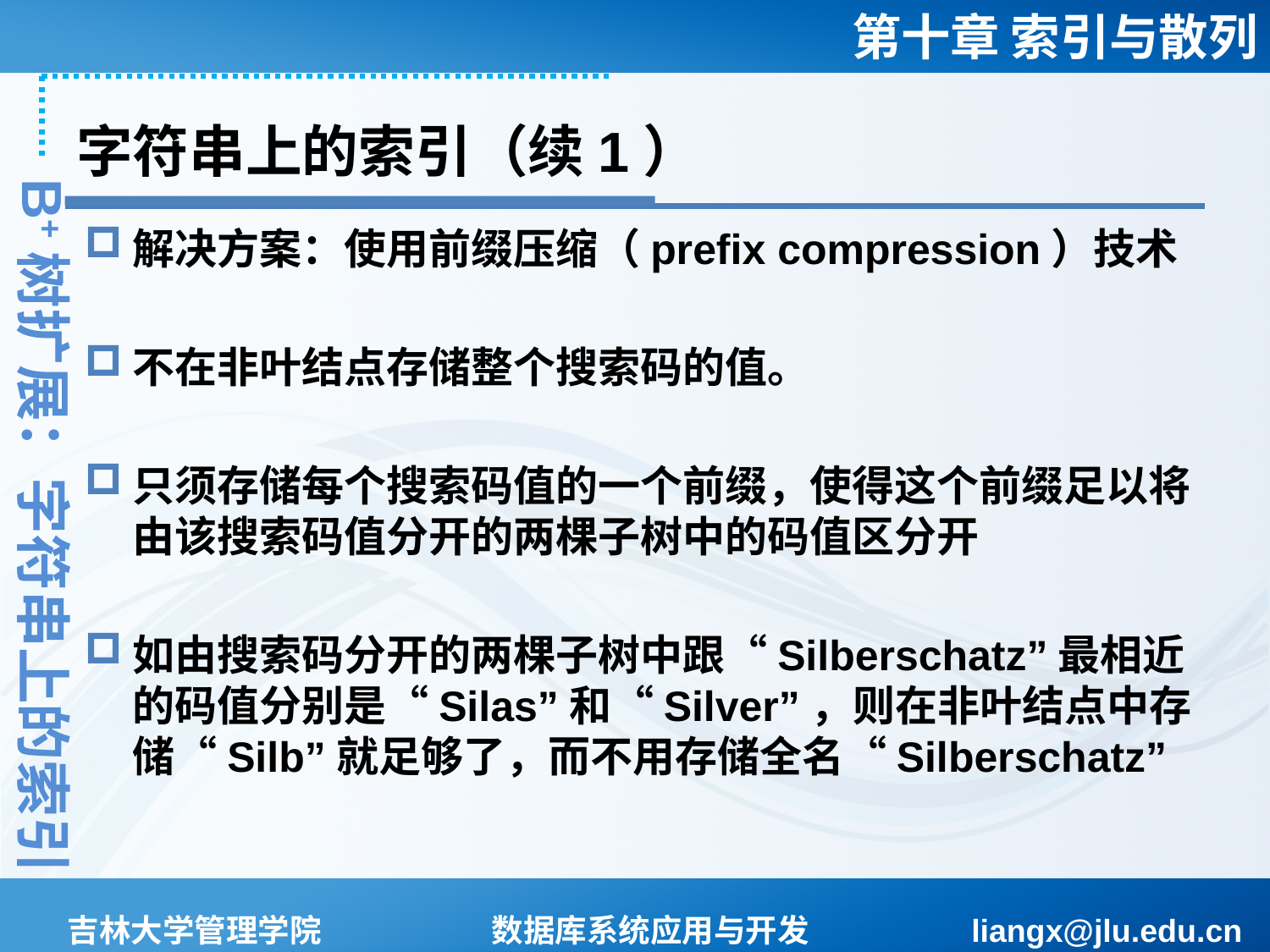

# 字符串上的索引（续1）
B+树扩展：字符串上的索引

解决方案：使用前缀压缩（prefix compression）技术

不在非叶结点存储整个搜索码的值。

只须存储每个搜索码值的一个前缀，使得这个前缀足以将由该搜索码值分开的两棵子树中的码值区分开

如由搜索码分开的两棵子树中跟“Silberschatz”最相近的码值分别是“Silas”和“Silver”，则在非叶结点中存储“Silb”就足够了，而不用存储全名“Silberschatz”